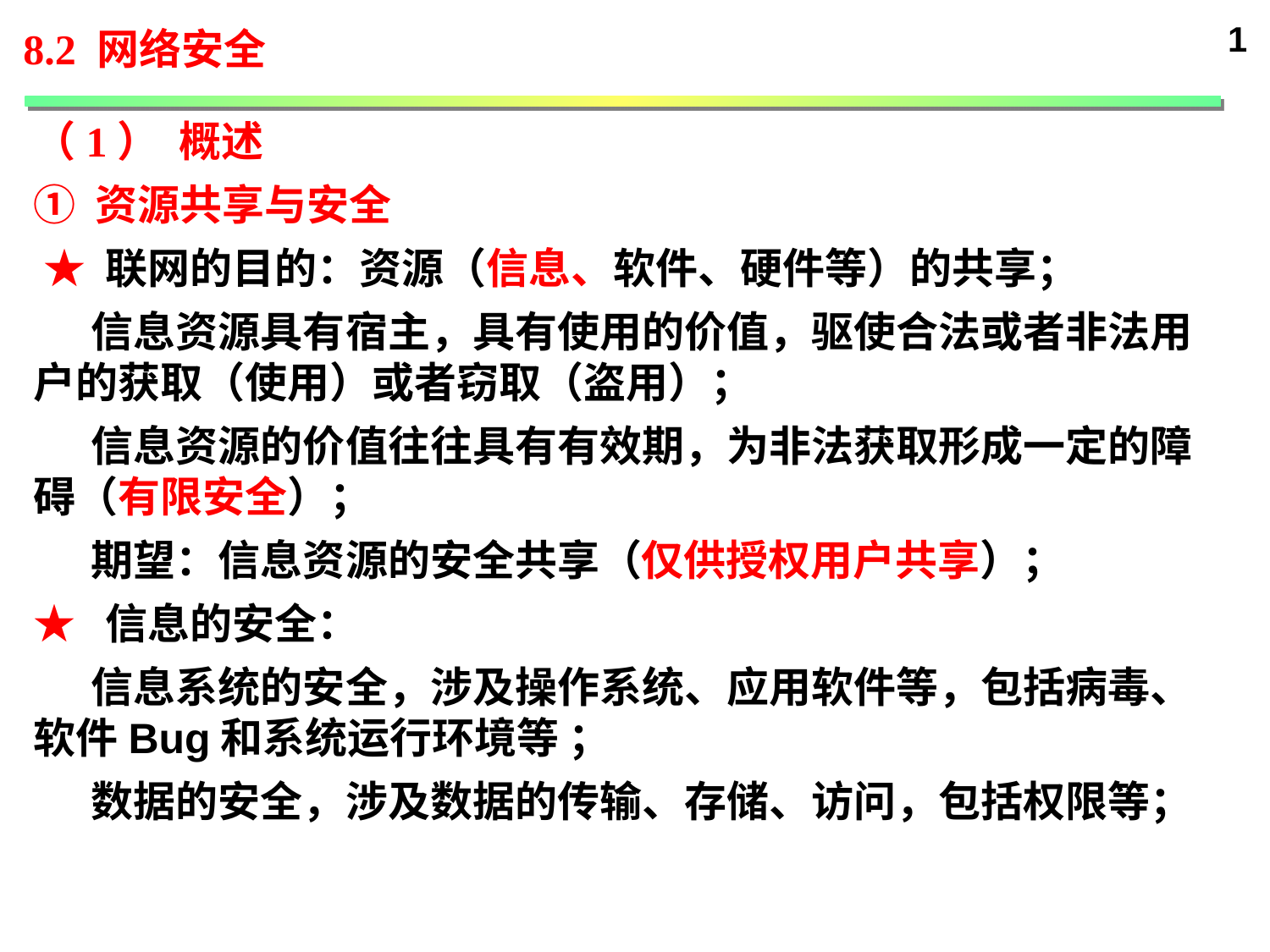

1
8.2 网络安全

（1）  概述
① 资源共享与安全
 ★ 联网的目的：资源（信息、软件、硬件等）的共享；
     信息资源具有宿主，具有使用的价值，驱使合法或者非法用户的获取（使用）或者窃取（盗用）；
     信息资源的价值往往具有有效期，为非法获取形成一定的障碍（有限安全）；
     期望：信息资源的安全共享（仅供授权用户共享）；
★  信息的安全：
     信息系统的安全，涉及操作系统、应用软件等，包括病毒、软件Bug和系统运行环境等 ；
     数据的安全，涉及数据的传输、存储、访问，包括权限等；